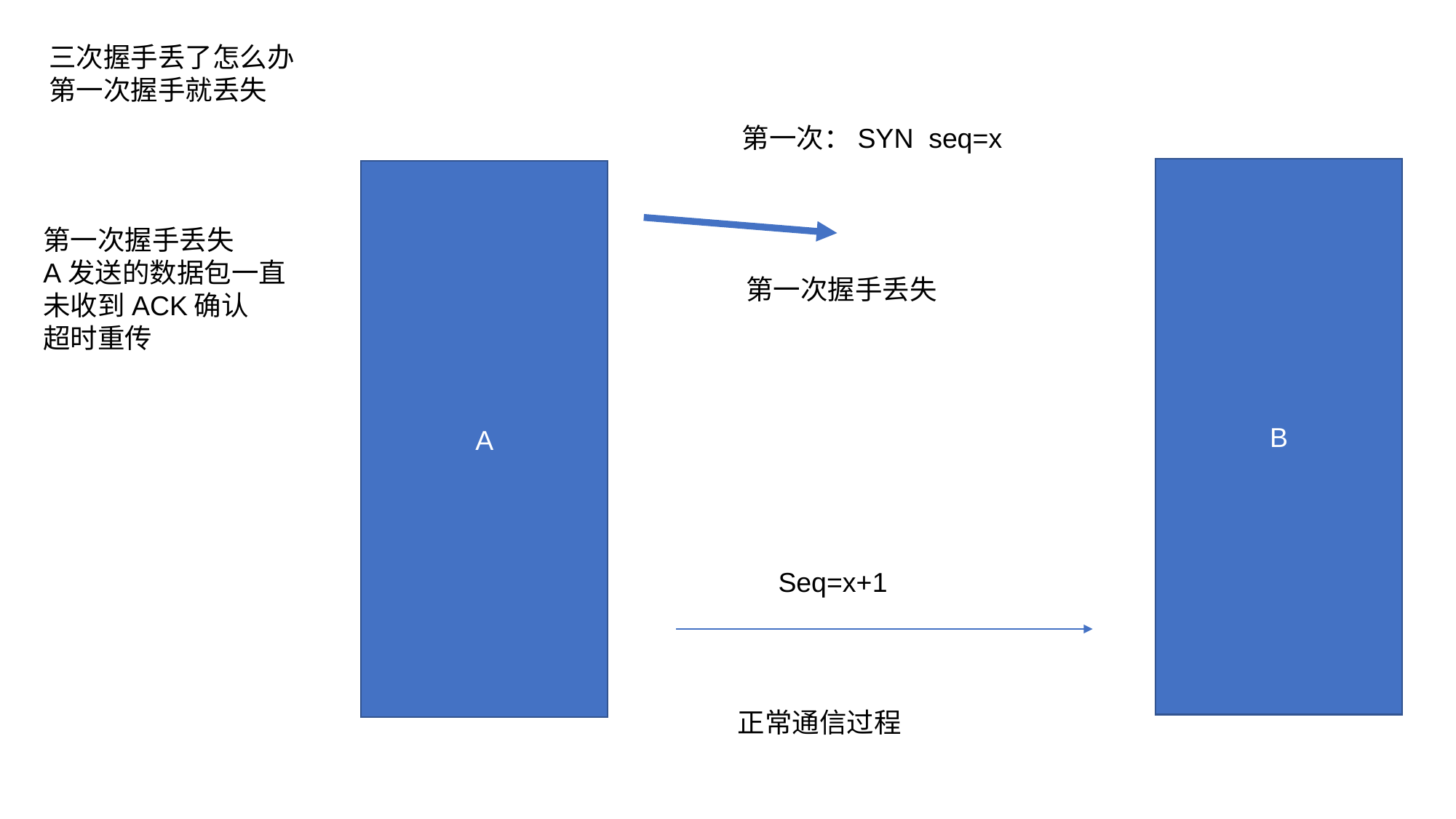

三次握手丢了怎么办
第一次握手就丢失
 第一次：SYN  seq=x
B
A
第一次握手丢失
A发送的数据包一直
未收到ACK确认
超时重传
 第一次握手丢失
Seq=x+1
正常通信过程